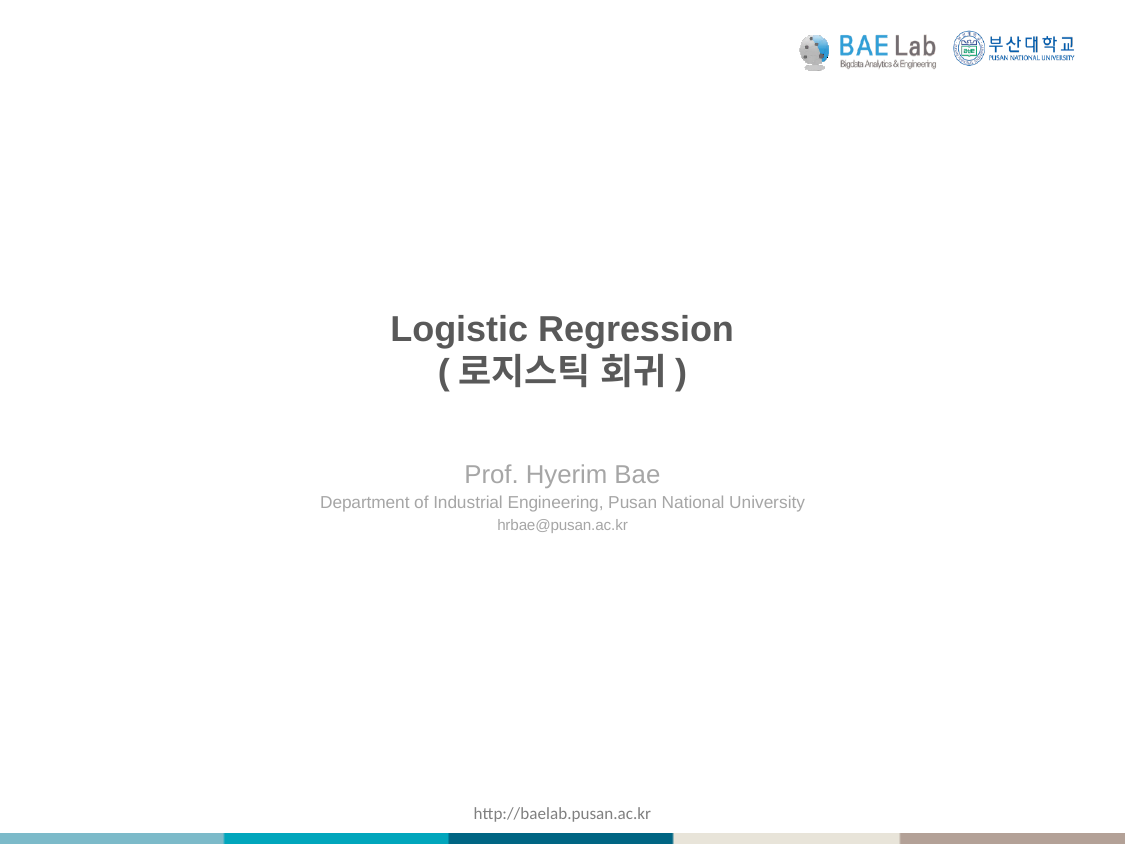

Logistic Regression
(로지스틱 회귀)
Prof. Hyerim Bae
Department of Industrial Engineering, Pusan National University
hrbae@pusan.ac.kr